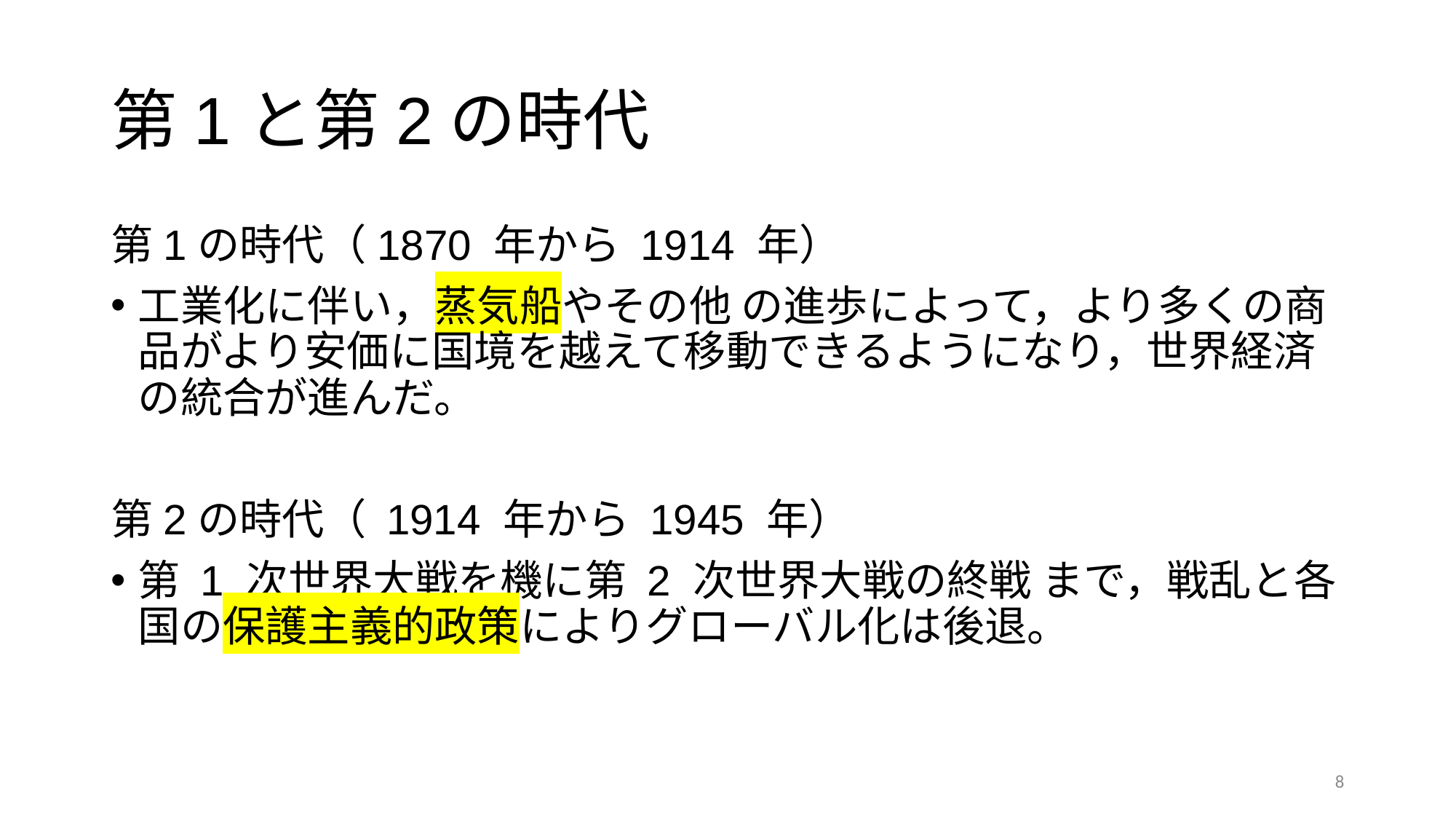

# 第1と第2の時代
第1の時代（1870 年から 1914 年）
工業化に伴い，蒸気船やその他 の進歩によって，より多くの商品がより安価に国境を越えて移動できるようになり，世界経済の統合が進んだ。

第2の時代（ 1914 年から 1945 年）
第 1 次世界大戦を機に第 2 次世界大戦の終戦 まで，戦乱と各国の保護主義的政策によりグローバル化は後退。
8